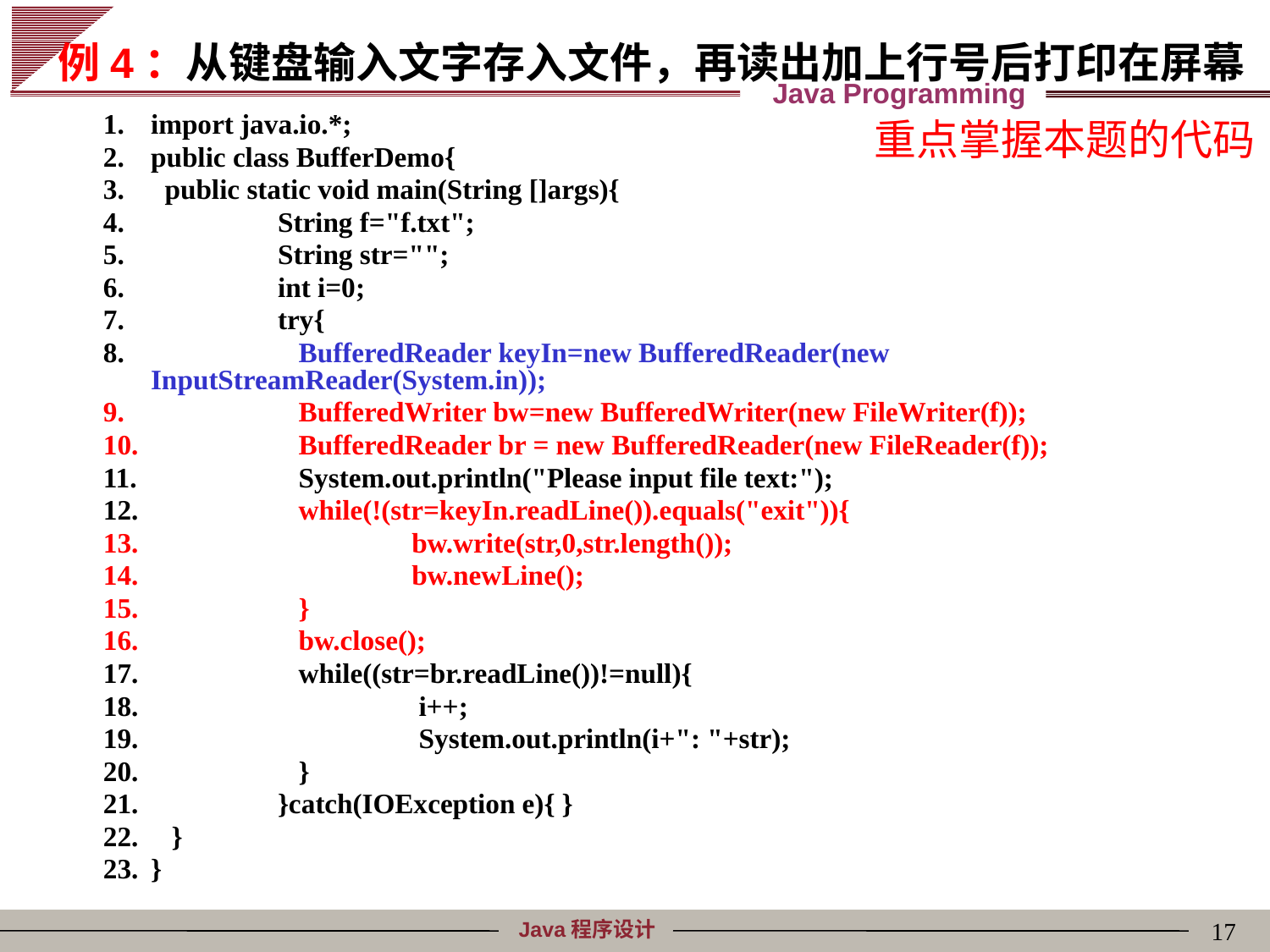

# 例4：从键盘输入文字存入文件，再读出加上行号后打印在屏幕
import java.io.*;
public class BufferDemo{
  public static void main(String []args){
	String f="f.txt";
	String str="";
	int i=0;
	try{
	   BufferedReader keyIn=new BufferedReader(new InputStreamReader(System.in));
	   BufferedWriter bw=new BufferedWriter(new FileWriter(f));
	   BufferedReader br = new BufferedReader(new FileReader(f));
	   System.out.println("Please input file text:");
	   while(!(str=keyIn.readLine()).equals("exit")){
		 bw.write(str,0,str.length());
		 bw.newLine();
	   }
	   bw.close();
	   while((str=br.readLine())!=null){
	   	  i++;
	   	  System.out.println(i+": "+str);
	   }
	}catch(IOException e){ }
   }
}
重点掌握本题的代码